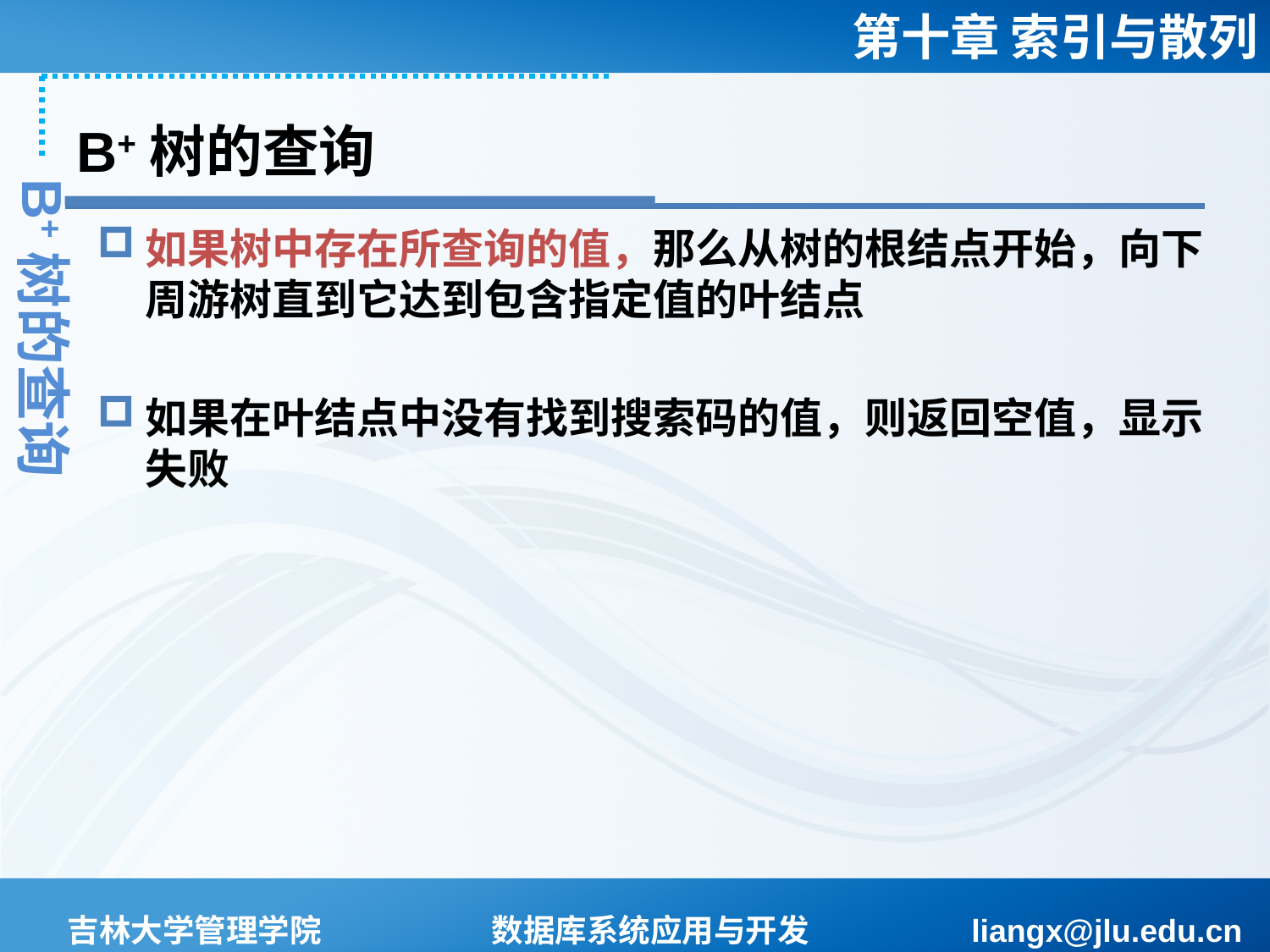

# B+树的查询
B+树的查询
如果树中存在所查询的值，那么从树的根结点开始，向下周游树直到它达到包含指定值的叶结点

如果在叶结点中没有找到搜索码的值，则返回空值，显示失败